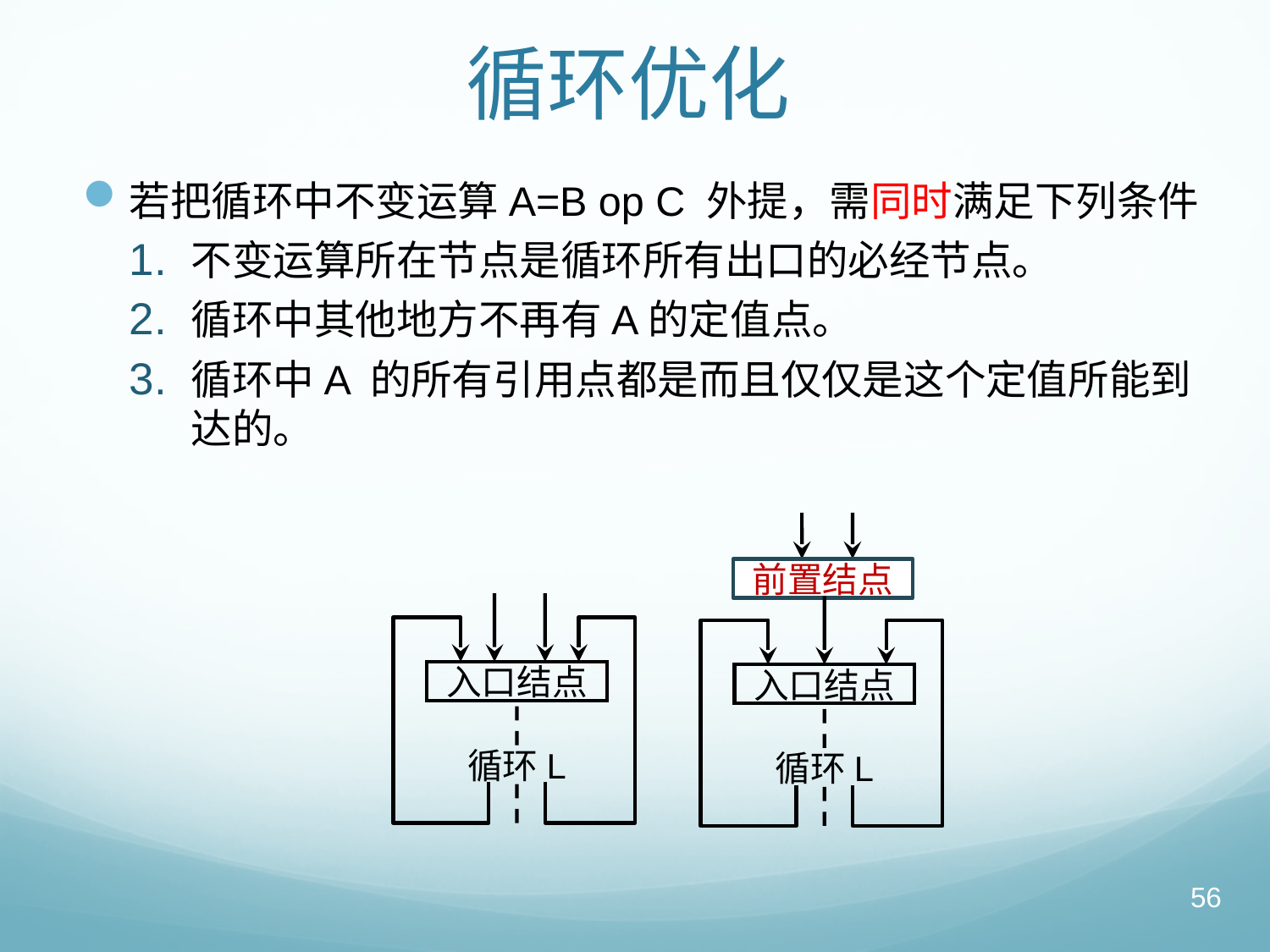

# 循环优化
若把循环中不变运算A=B op C 外提，需同时满足下列条件
不变运算所在节点是循环所有出口的必经节点。
循环中其他地方不再有A的定值点。
循环中A 的所有引用点都是而且仅仅是这个定值所能到达的。

前置结点

入口结点

循环L

入口结点

循环L

56